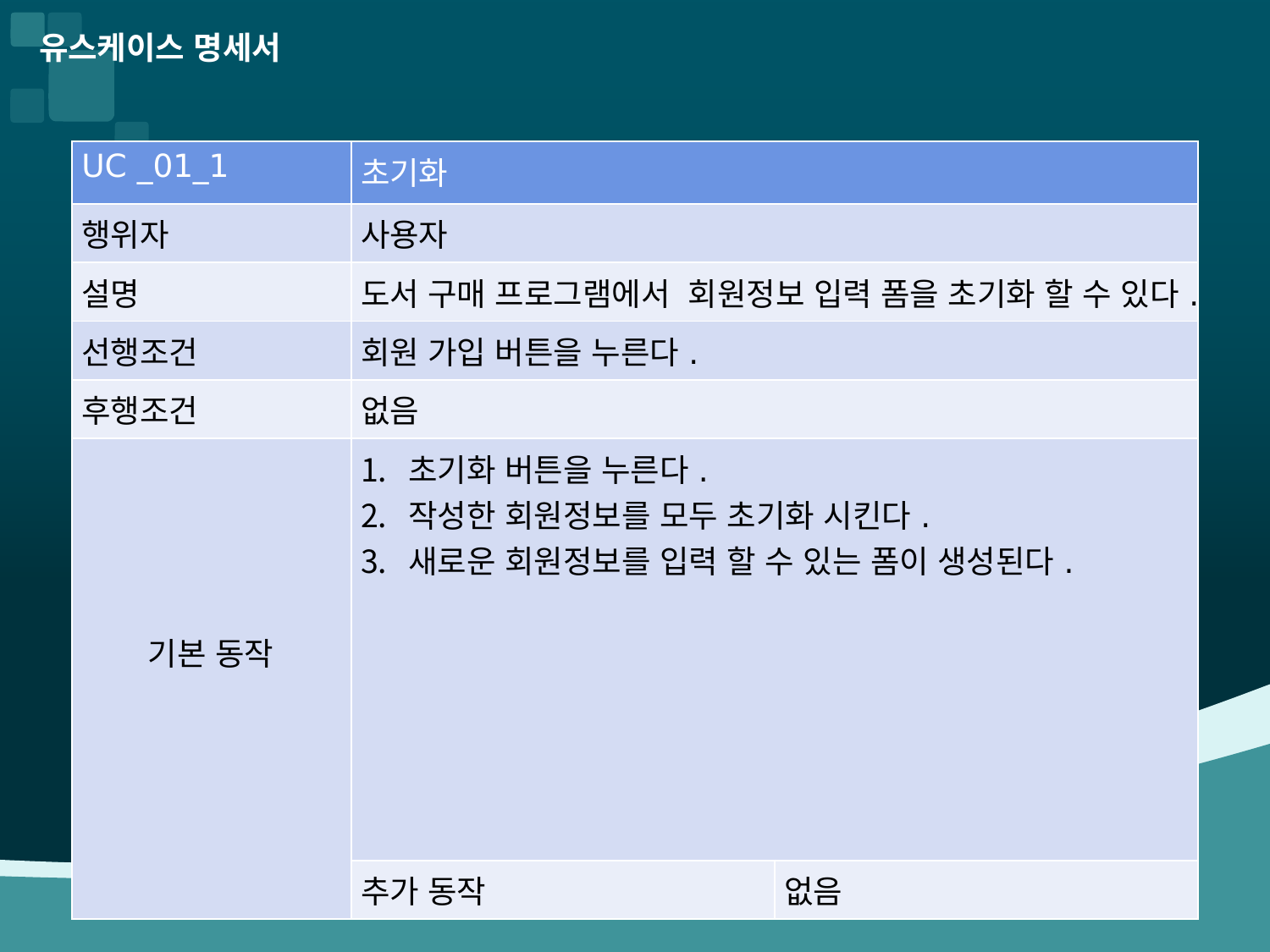

유스케이스 명세서
| UC \_01\_1 | 초기화 |  |
| --- | --- | --- |
| 행위자 | 사용자 |  |
| 설명 | 도서 구매 프로그램에서 회원정보 입력 폼을 초기화 할 수 있다. |  |
| 선행조건 | 회원 가입 버튼을 누른다. |  |
| 후행조건 | 없음 |  |
| 기본 동작 | 초기화 버튼을 누른다. 작성한 회원정보를 모두 초기화 시킨다. 새로운 회원정보를 입력 할 수 있는 폼이 생성된다. | System 행위 |
|  | 추가 동작 | 없음 |